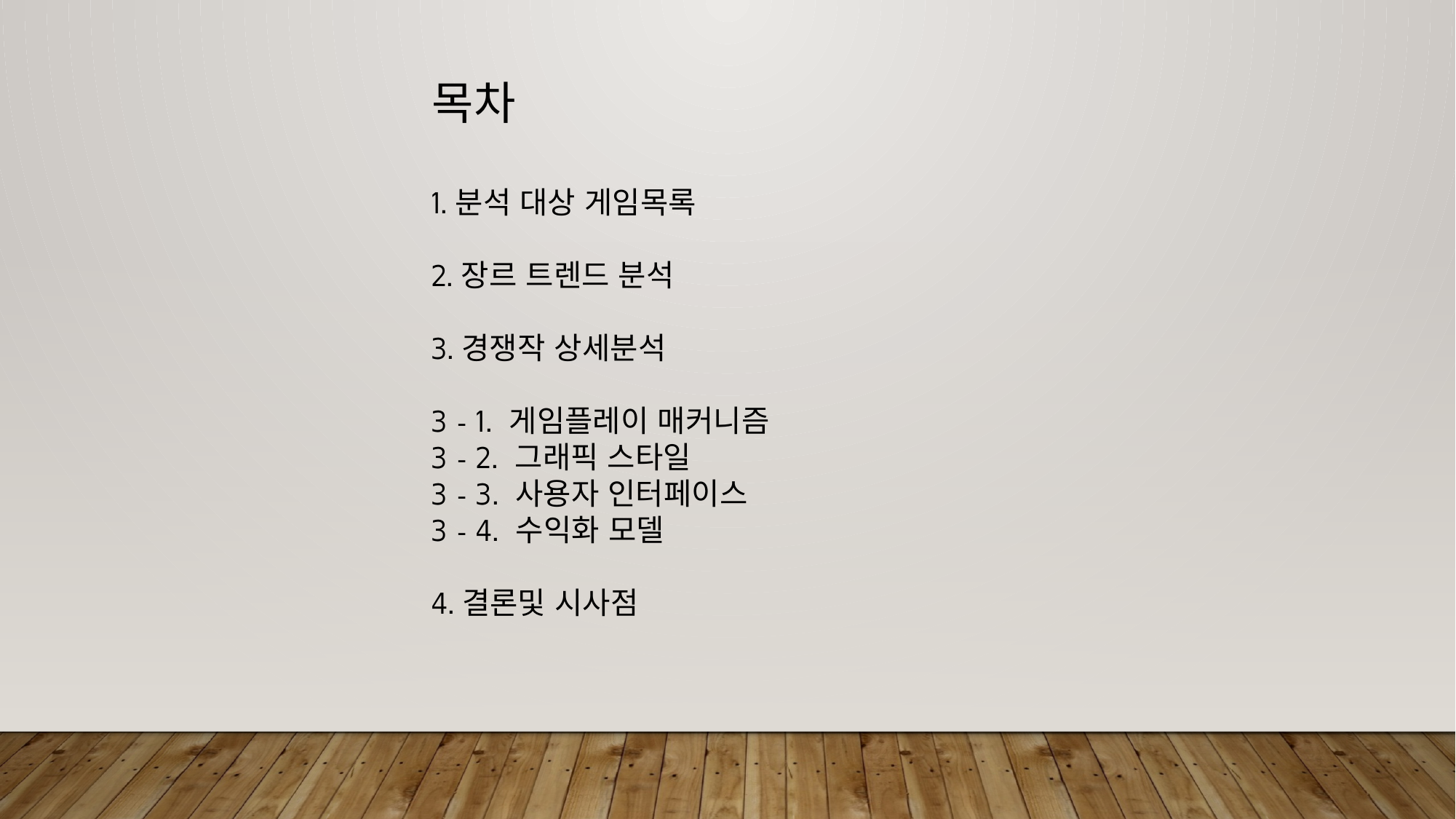

목차

1.분석 대상 게임목록

2.장르 트렌드 분석

3.경쟁작 상세분석

3 - 1. 게임플레이 매커니즘
3 - 2. 그래픽 스타일
3 - 3. 사용자 인터페이스
3 - 4. 수익화 모델

4.결론및 시사점